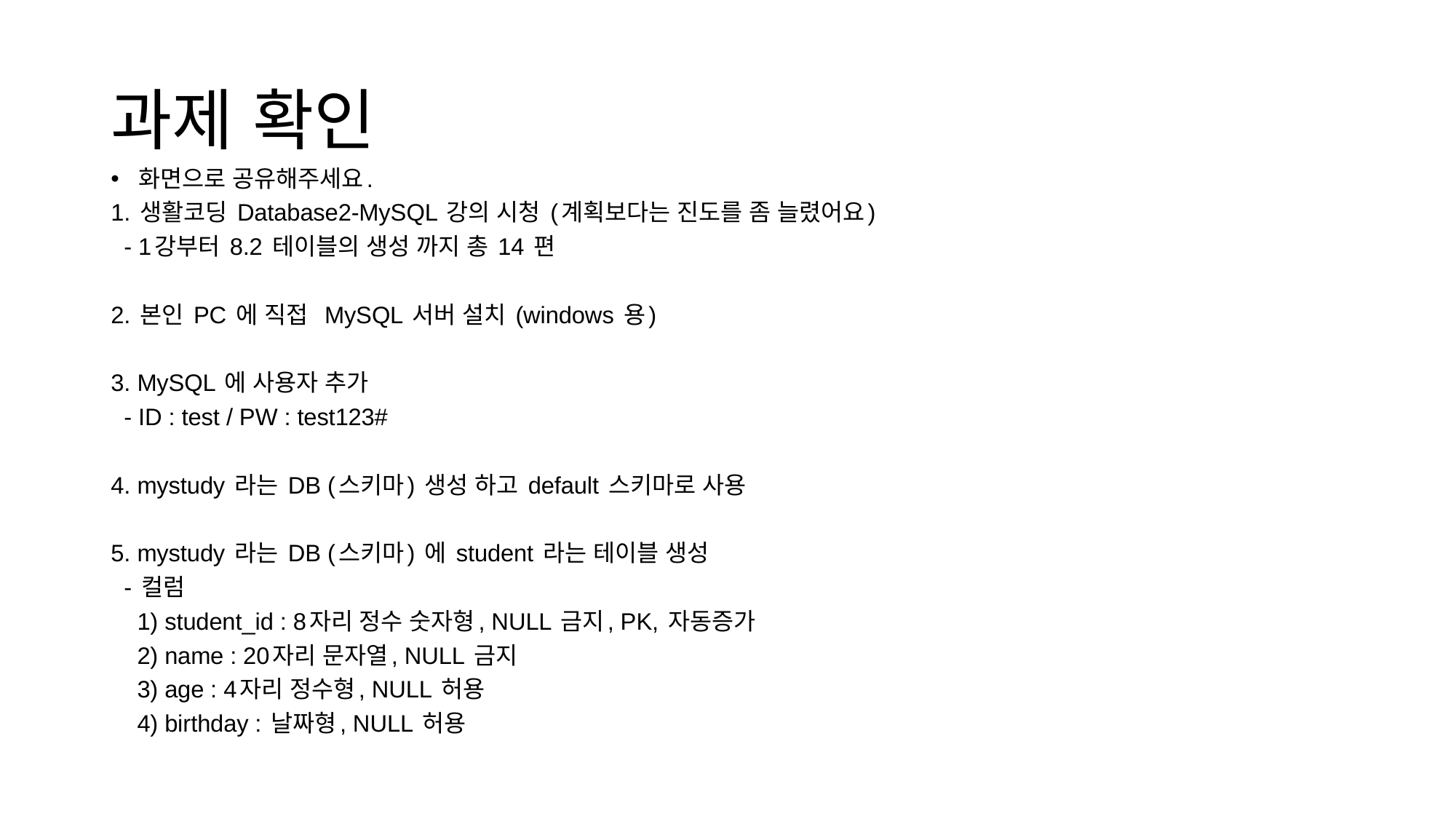

# 과제 확인
화면으로 공유해주세요.
1. 생활코딩 Database2-MySQL 강의 시청 (계획보다는 진도를 좀 늘렸어요)
  - 1강부터 8.2 테이블의 생성 까지 총 14 편

2. 본인 PC 에 직접  MySQL 서버 설치 (windows 용)

3. MySQL 에 사용자 추가
  - ID : test / PW : test123#

4. mystudy 라는 DB (스키마) 생성 하고 default 스키마로 사용

5. mystudy 라는 DB (스키마) 에 student 라는 테이블 생성
  - 컬럼
    1) student_id : 8자리 정수 숫자형, NULL 금지, PK, 자동증가
    2) name : 20자리 문자열, NULL 금지
    3) age : 4자리 정수형, NULL 허용
    4) birthday : 날짜형, NULL 허용